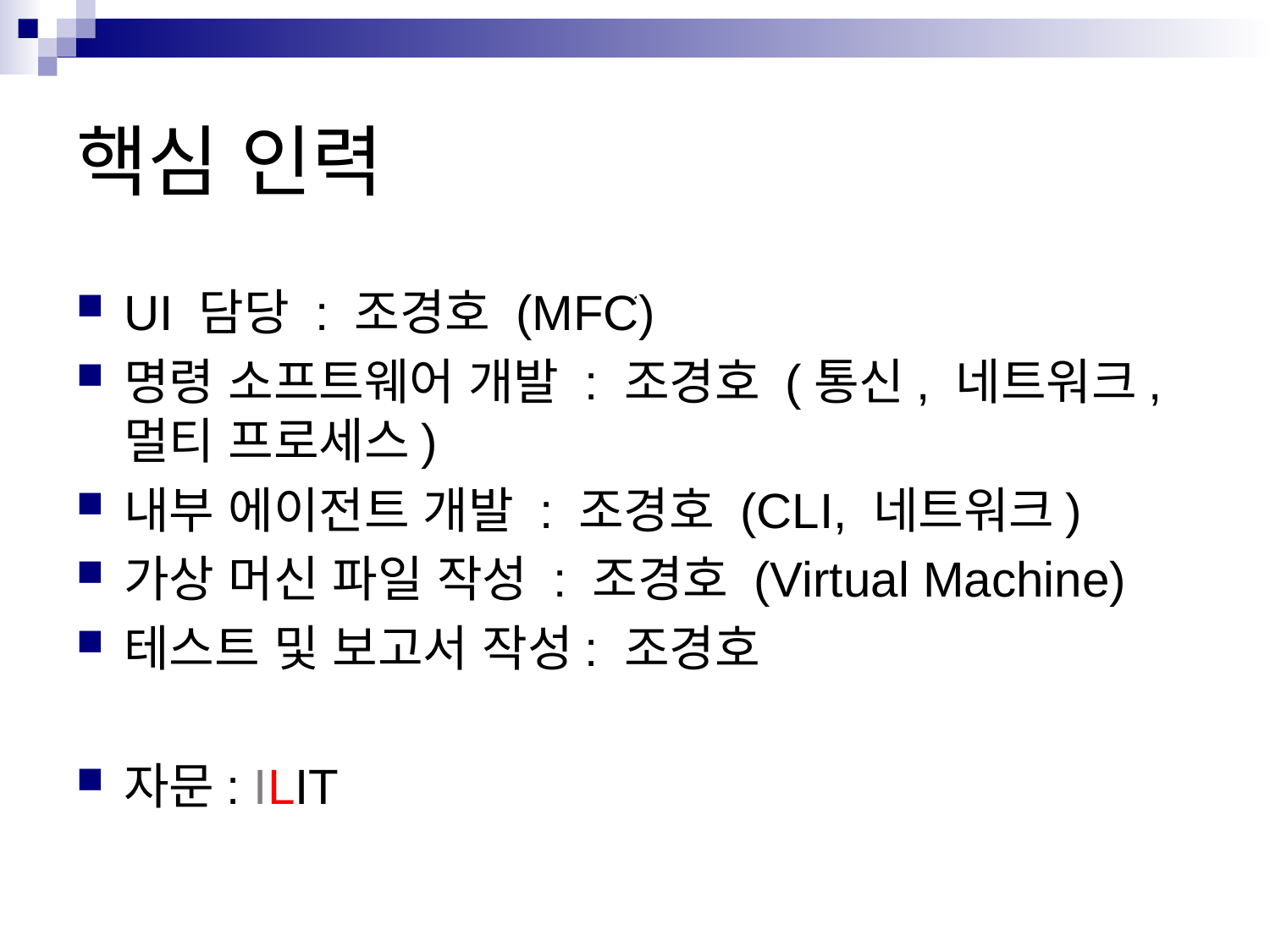

# 핵심 인력
UI 담당 : 조경호 (MFC)
명령 소프트웨어 개발 : 조경호 (통신, 네트워크, 멀티 프로세스)
내부 에이전트 개발 : 조경호 (CLI, 네트워크)
가상 머신 파일 작성 : 조경호 (Virtual Machine)
테스트 및 보고서 작성: 조경호

자문: ILIT